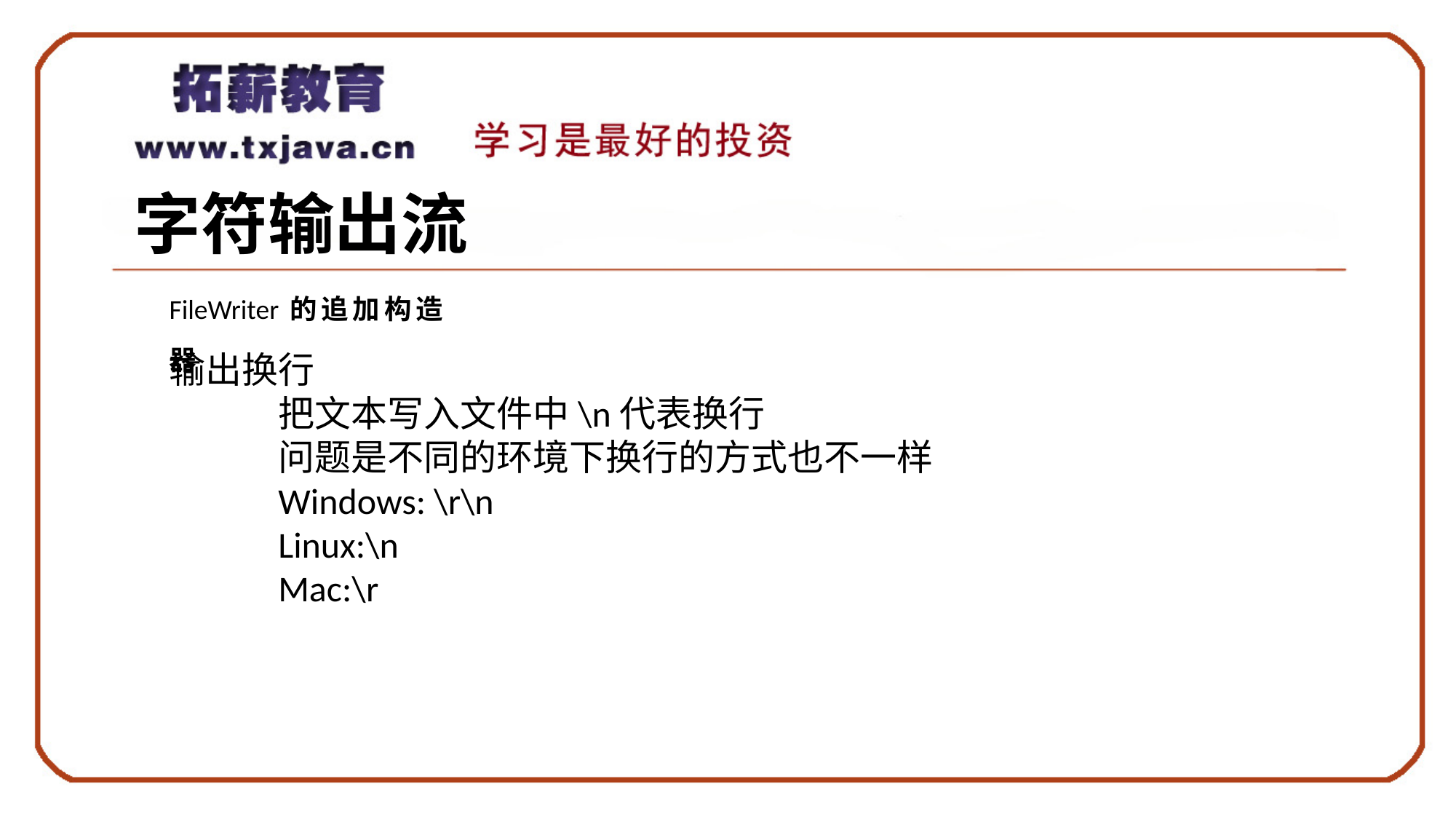

# 字符输出流
FileWriter的追加构造器
输出换行
	把文本写入文件中\n代表换行
	问题是不同的环境下换行的方式也不一样
	Windows: \r\n
	Linux:\n
	Mac:\r